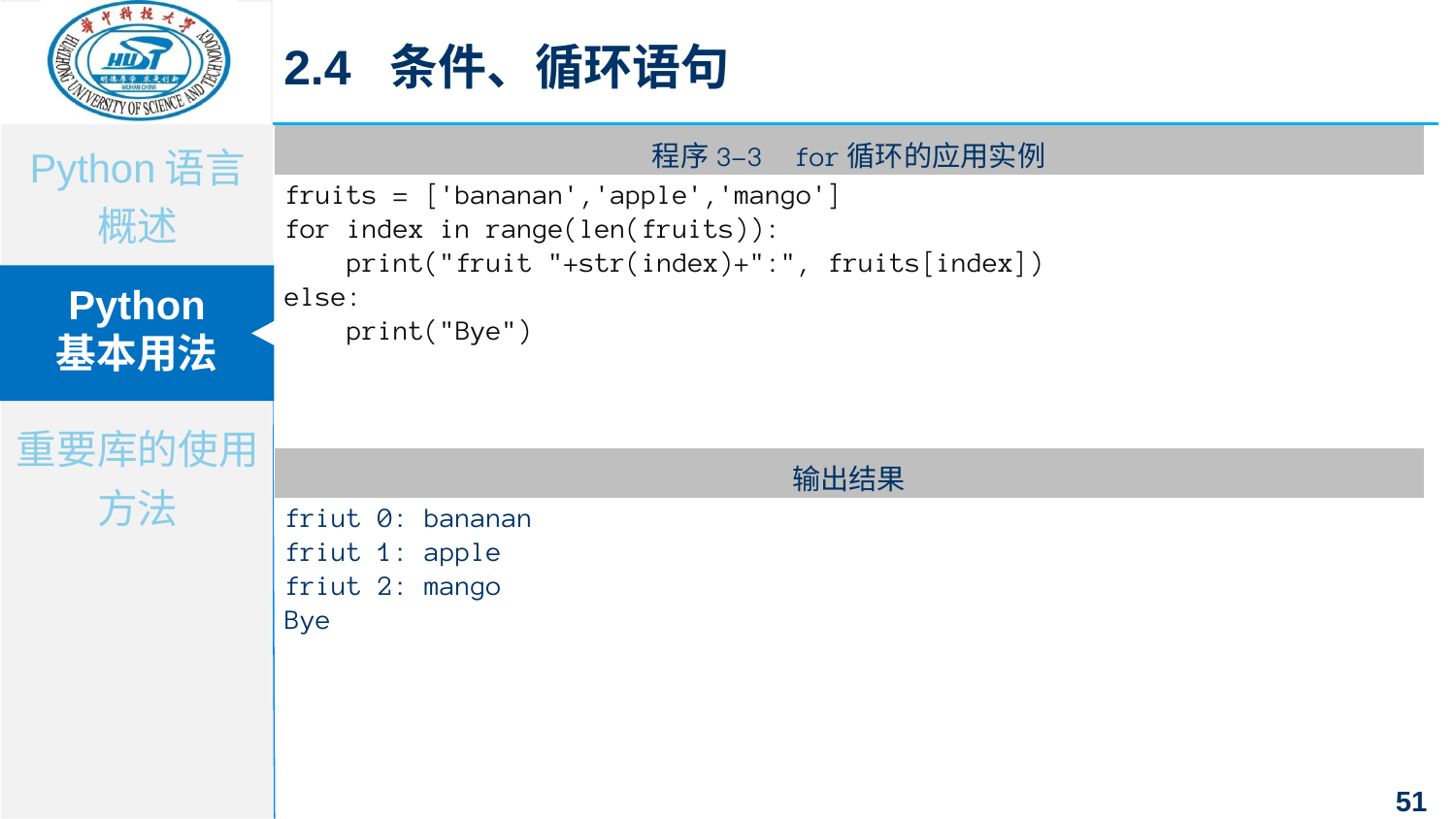

2.4  条件、循环语句
| 程序3-3 for循环的应用实例 |
| --- |
| fruits = ['bananan','apple','mango'] for index in range(len(fruits)): print("fruit "+str(index)+":", fruits[index]) else: print("Bye") |
| 输出结果 |
| friut 0: bananan friut 1: apple friut 2: mango Bye |